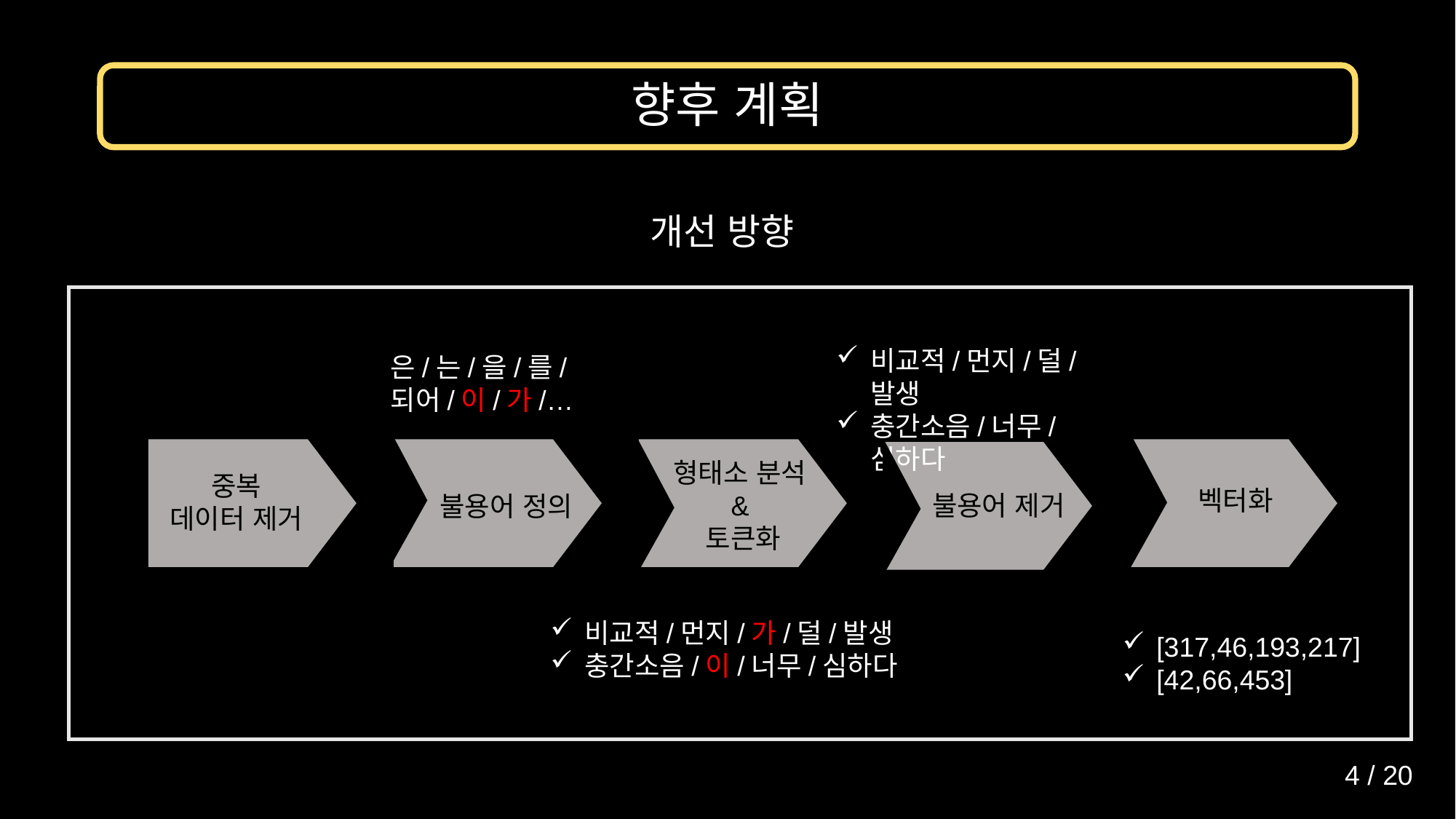

# 향후 계획
개선 방향

비교적/먼지/덜/발생
충간소음/너무/심하다
은/는/을/를/되어/이/가/…

형태소 분석
&
 토큰화
중복
데이터 제거
벡터화
불용어 제거
불용어 정의
비교적/먼지/가/덜/발생
충간소음/이/너무/심하다
[317,46,193,217]
[42,66,453]

4 / 20